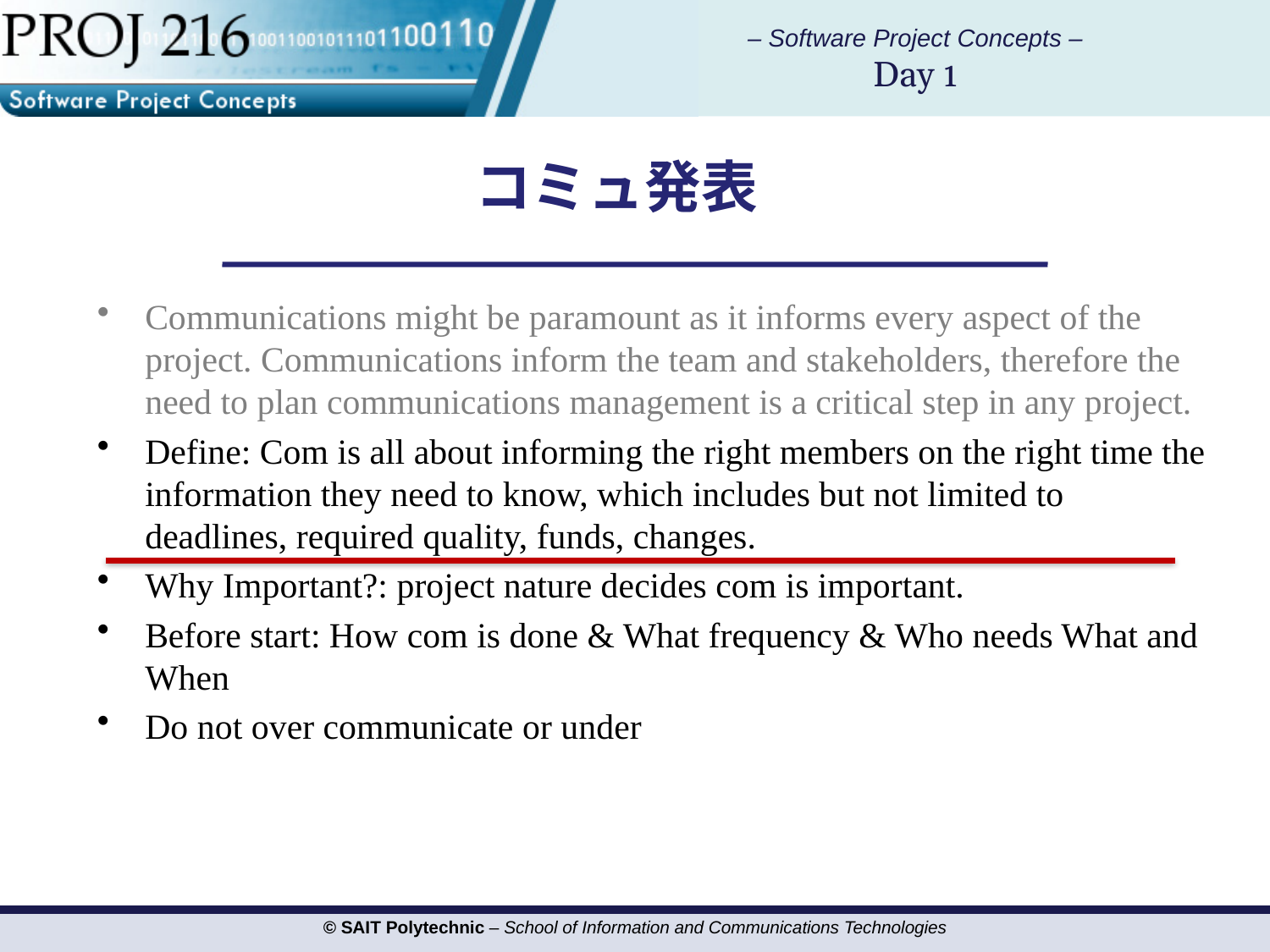

# コミュ発表
Communications might be paramount as it informs every aspect of the project. Communications inform the team and stakeholders, therefore the need to plan communications management is a critical step in any project.
Define: Com is all about informing the right members on the right time the information they need to know, which includes but not limited to deadlines, required quality, funds, changes.
Why Important?: project nature decides com is important.
Before start: How com is done & What frequency & Who needs What and When
Do not over communicate or under